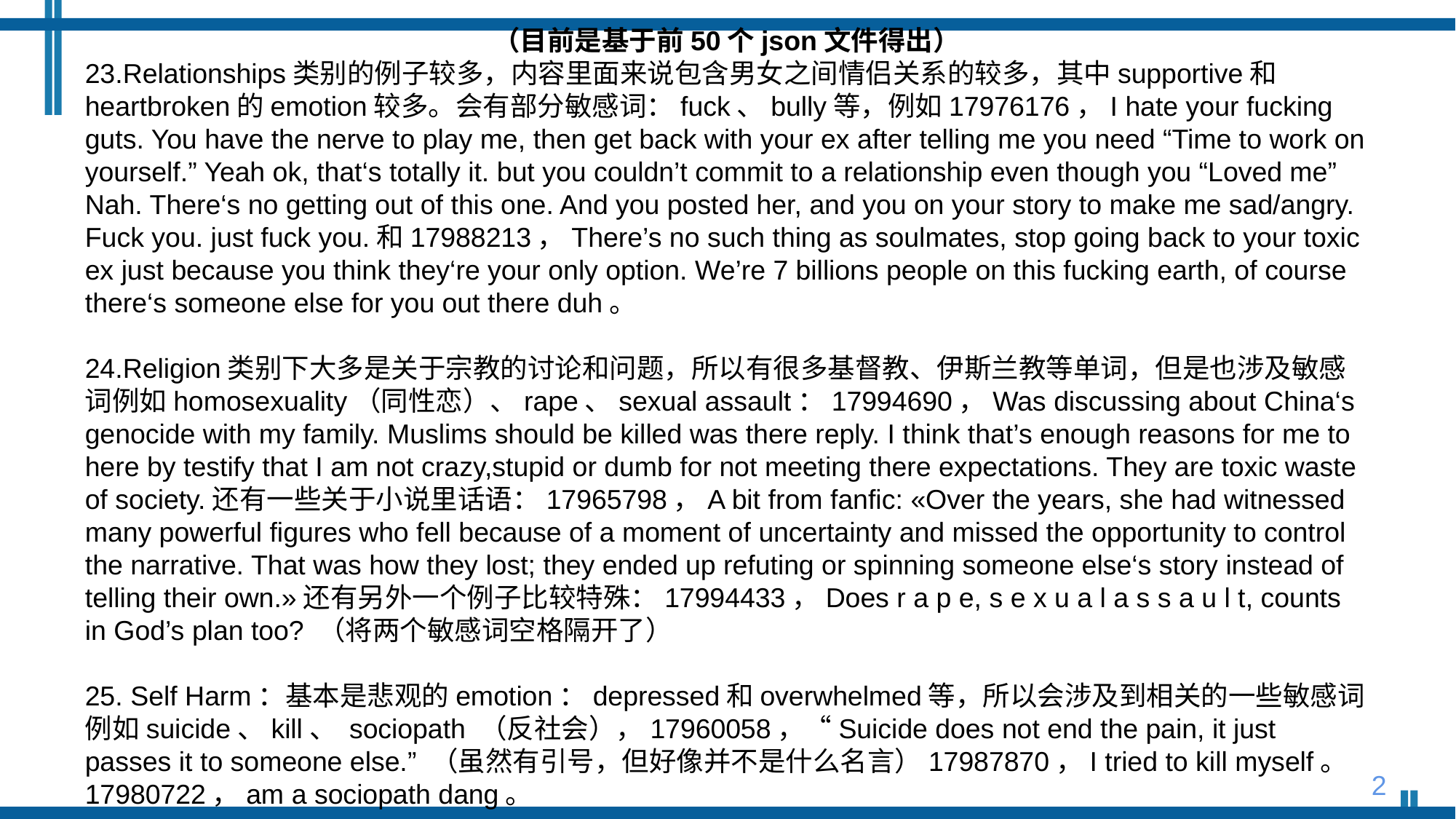

（目前是基于前50个json文件得出）
23.Relationships类别的例子较多，内容里面来说包含男女之间情侣关系的较多，其中supportive和heartbroken的emotion较多。会有部分敏感词：fuck、bully等，例如17976176，I hate your fucking guts. You have the nerve to play me, then get back with your ex after telling me you need “Time to work on yourself.” Yeah ok, that‘s totally it. but you couldn’t commit to a relationship even though you “Loved me” Nah. There‘s no getting out of this one. And you posted her, and you on your story to make me sad/angry. Fuck you. just fuck you.和17988213，There’s no such thing as soulmates, stop going back to your toxic ex just because you think they‘re your only option. We’re 7 billions people on this fucking earth, of course there‘s someone else for you out there duh。

24.Religion类别下大多是关于宗教的讨论和问题，所以有很多基督教、伊斯兰教等单词，但是也涉及敏感词例如homosexuality（同性恋）、rape、sexual assault：17994690，Was discussing about China‘s genocide with my family. Muslims should be killed was there reply. I think that’s enough reasons for me to here by testify that I am not crazy,stupid or dumb for not meeting there expectations. They are toxic waste of society.还有一些关于小说里话语：17965798，A bit from fanfic: «Over the years, she had witnessed many powerful figures who fell because of a moment of uncertainty and missed the opportunity to control the narrative. That was how they lost; they ended up refuting or spinning someone else‘s story instead of telling their own.»还有另外一个例子比较特殊：17994433，Does r a p e, s e x u a l a s s a u l t, counts in God’s plan too? （将两个敏感词空格隔开了）

25. Self Harm：基本是悲观的emotion：depressed和overwhelmed等，所以会涉及到相关的一些敏感词例如suicide、kill、 sociopath （反社会），17960058，“Suicide does not end the pain, it just passes it to someone else.” （虽然有引号，但好像并不是什么名言）17987870，I tried to kill myself。17980722，am a sociopath dang。

2